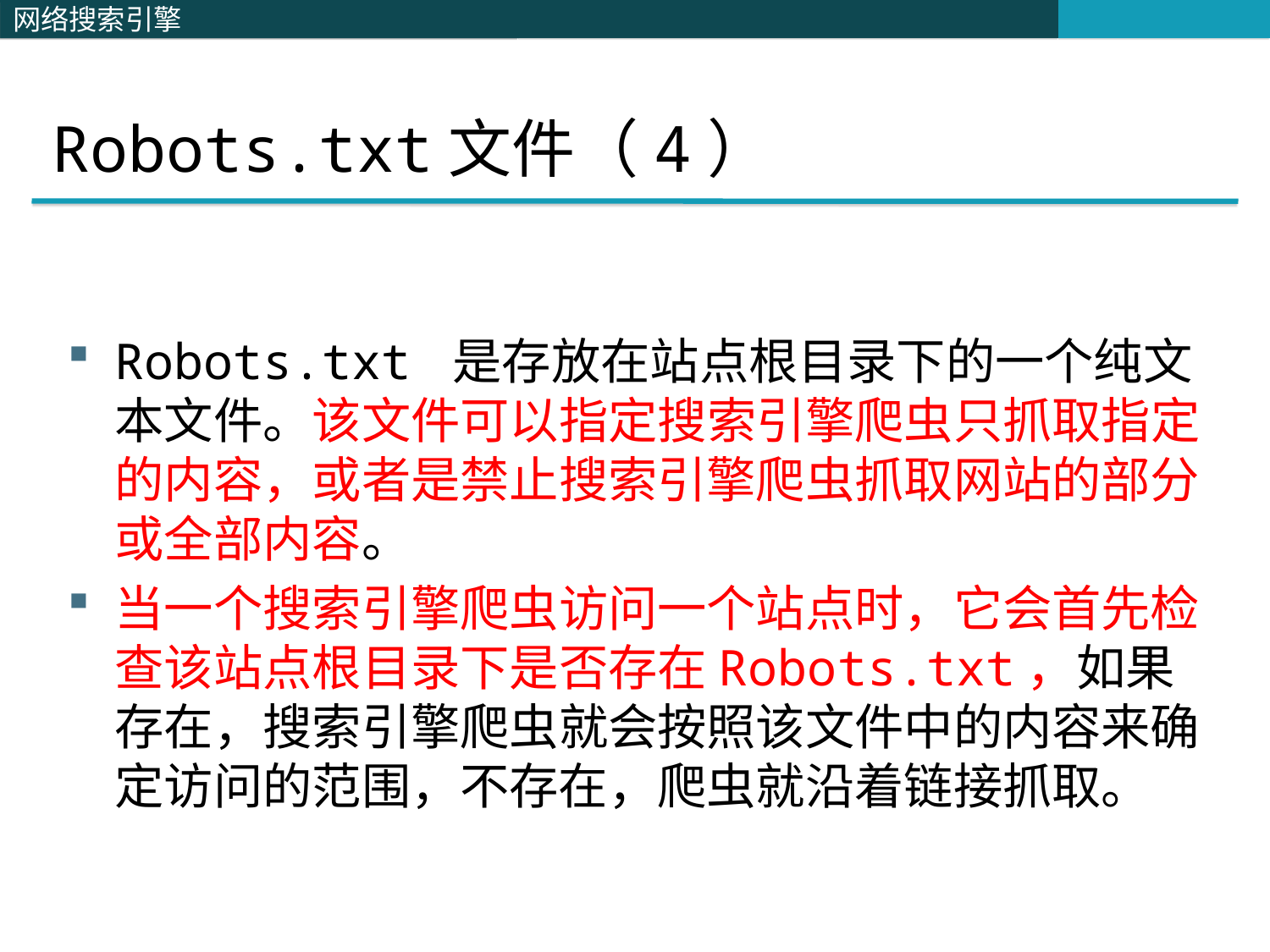

Robots.txt文件（4）
Robots.txt 是存放在站点根目录下的一个纯文本文件。该文件可以指定搜索引擎爬虫只抓取指定的内容，或者是禁止搜索引擎爬虫抓取网站的部分或全部内容。
当一个搜索引擎爬虫访问一个站点时，它会首先检查该站点根目录下是否存在Robots.txt，如果存在，搜索引擎爬虫就会按照该文件中的内容来确定访问的范围，不存在，爬虫就沿着链接抓取。
20